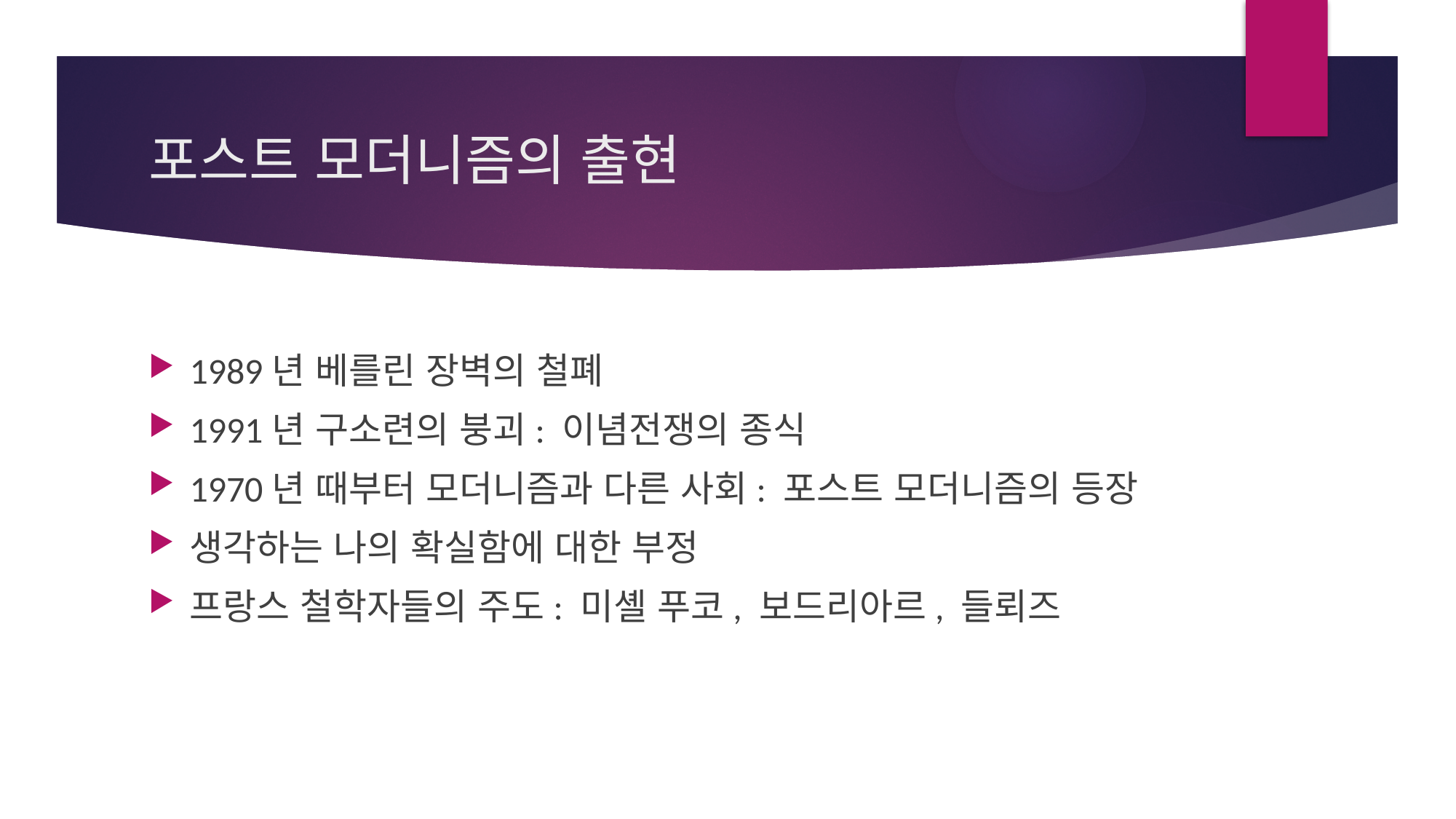

# 포스트 모더니즘의 출현
1989년 베를린 장벽의 철폐
1991년 구소련의 붕괴: 이념전쟁의 종식
1970년 때부터 모더니즘과 다른 사회: 포스트 모더니즘의 등장
생각하는 나의 확실함에 대한 부정
프랑스 철학자들의 주도: 미셸 푸코, 보드리아르, 들뢰즈